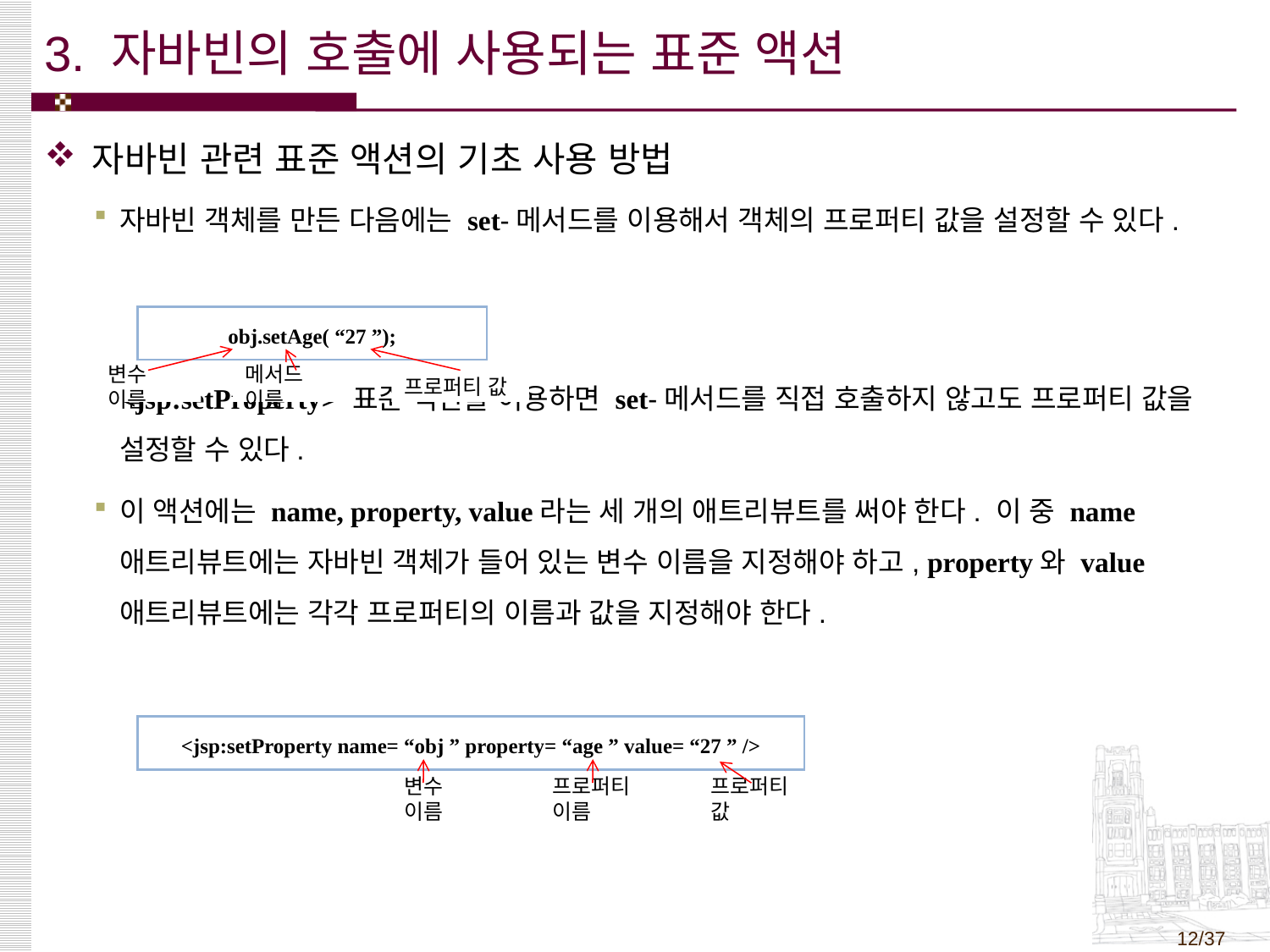

# 3. 자바빈의 호출에 사용되는 표준 액션
자바빈 관련 표준 액션의 기초 사용 방법
자바빈 객체를 만든 다음에는 set-메서드를 이용해서 객체의 프로퍼티 값을 설정할 수 있다.

<jsp:setProperty> 표준 액션을 이용하면 set-메서드를 직접 호출하지 않고도 프로퍼티 값을 설정할 수 있다.
이 액션에는 name, property, value라는 세 개의 애트리뷰트를 써야 한다. 이 중 name 애트리뷰트에는 자바빈 객체가 들어 있는 변수 이름을 지정해야 하고, property와 value 애트리뷰트에는 각각 프로퍼티의 이름과 값을 지정해야 한다.

| obj.setAge( “27 ”); |
| --- |
변수 이름
메서드 이름
프로퍼티 값
| <jsp:setProperty name= “obj ” property= “age ” value= “27 ” /> |
| --- |
변수 이름
프로퍼티 이름
프로퍼티 값